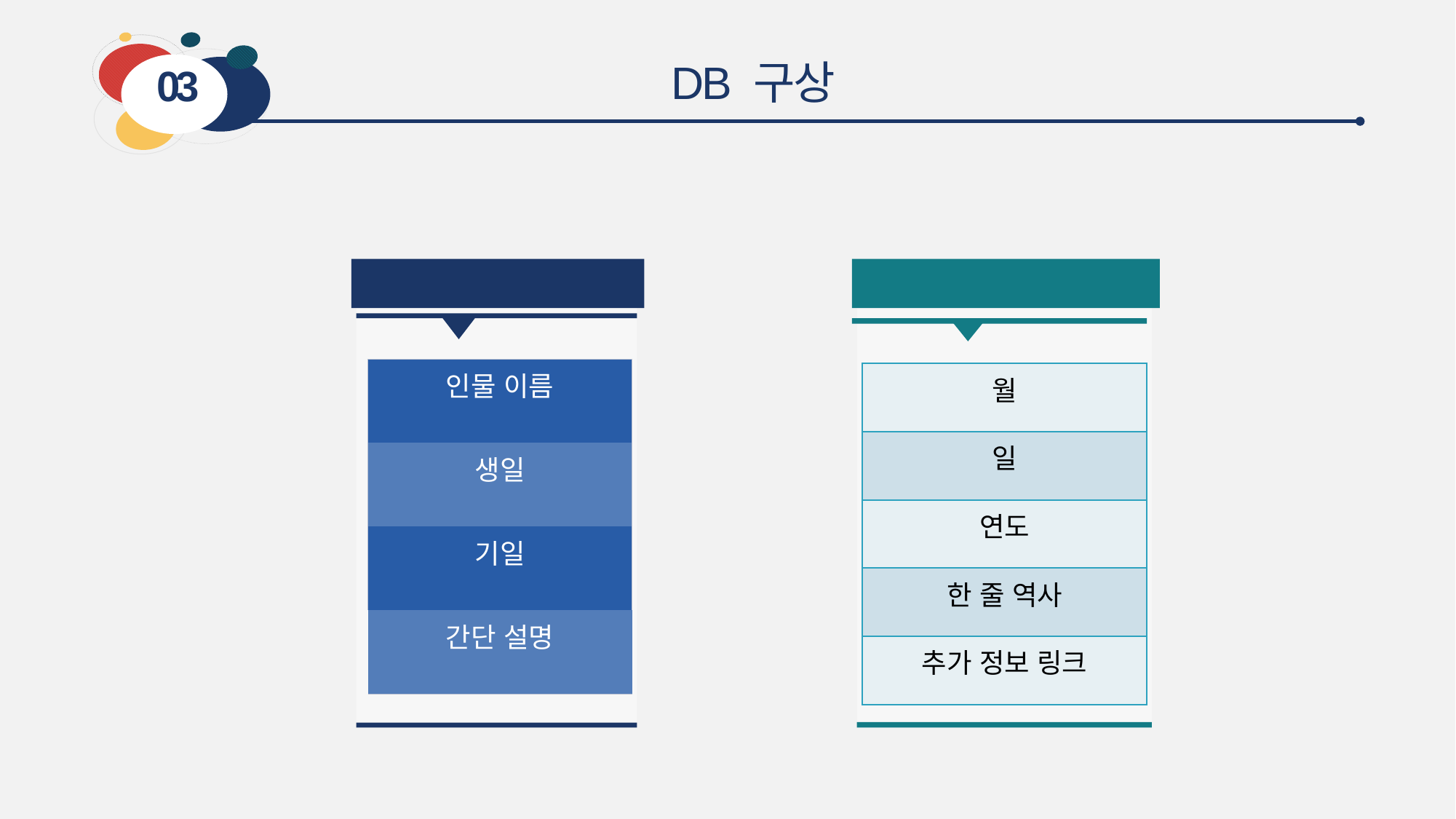

03
DB 구상
인물DB
365DB

| 인물 이름 |
| --- |
| 생일 |
| 기일 |
| 간단 설명 |
| 월 |
| --- |
| 일 |
| 연도 |
| 한 줄 역사 |
| 추가 정보 링크 |